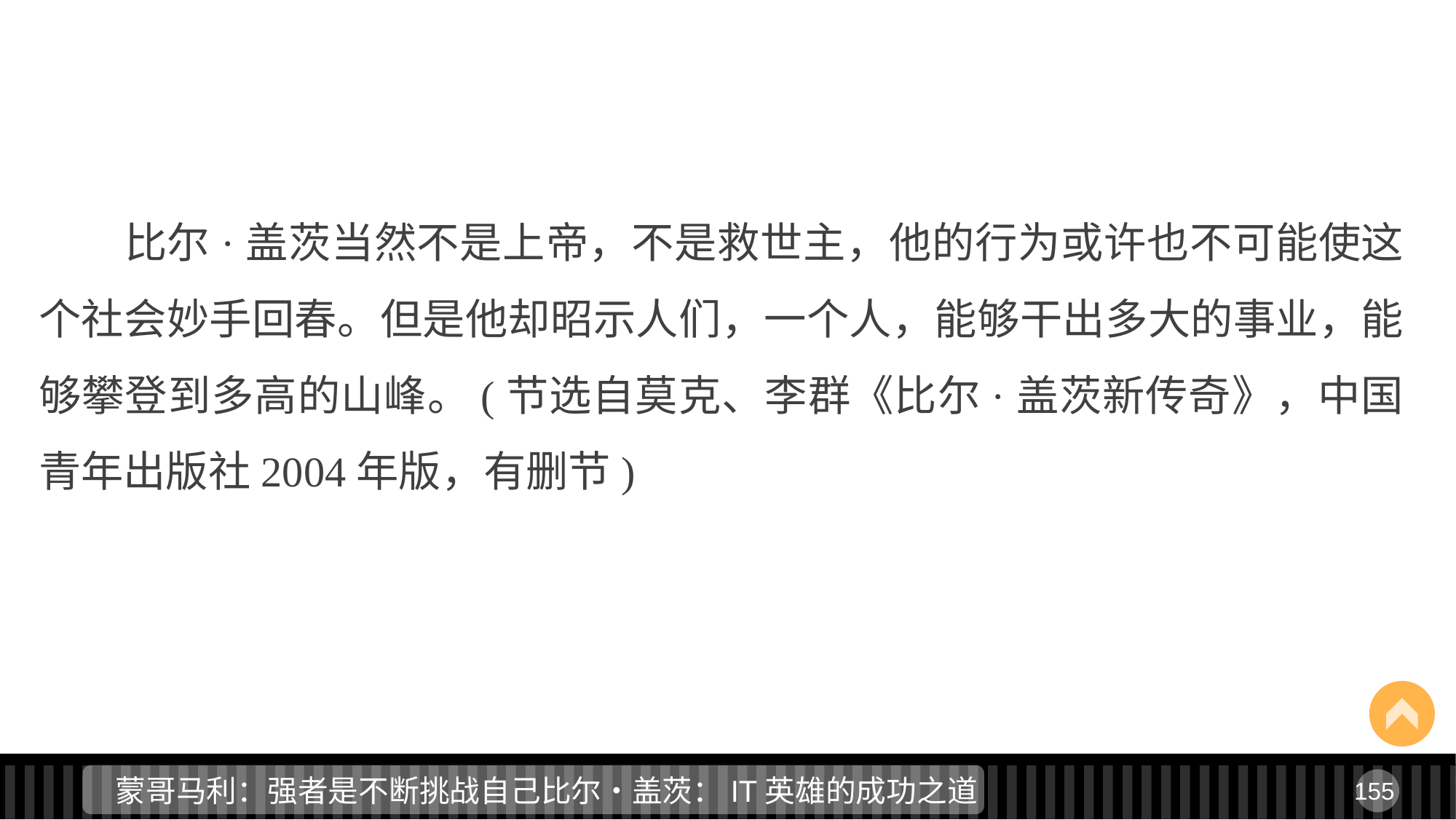

比尔·盖茨当然不是上帝，不是救世主，他的行为或许也不可能使这个社会妙手回春。但是他却昭示人们，一个人，能够干出多大的事业，能够攀登到多高的山峰。(节选自莫克、李群《比尔·盖茨新传奇》，中国青年出版社2004年版，有删节)